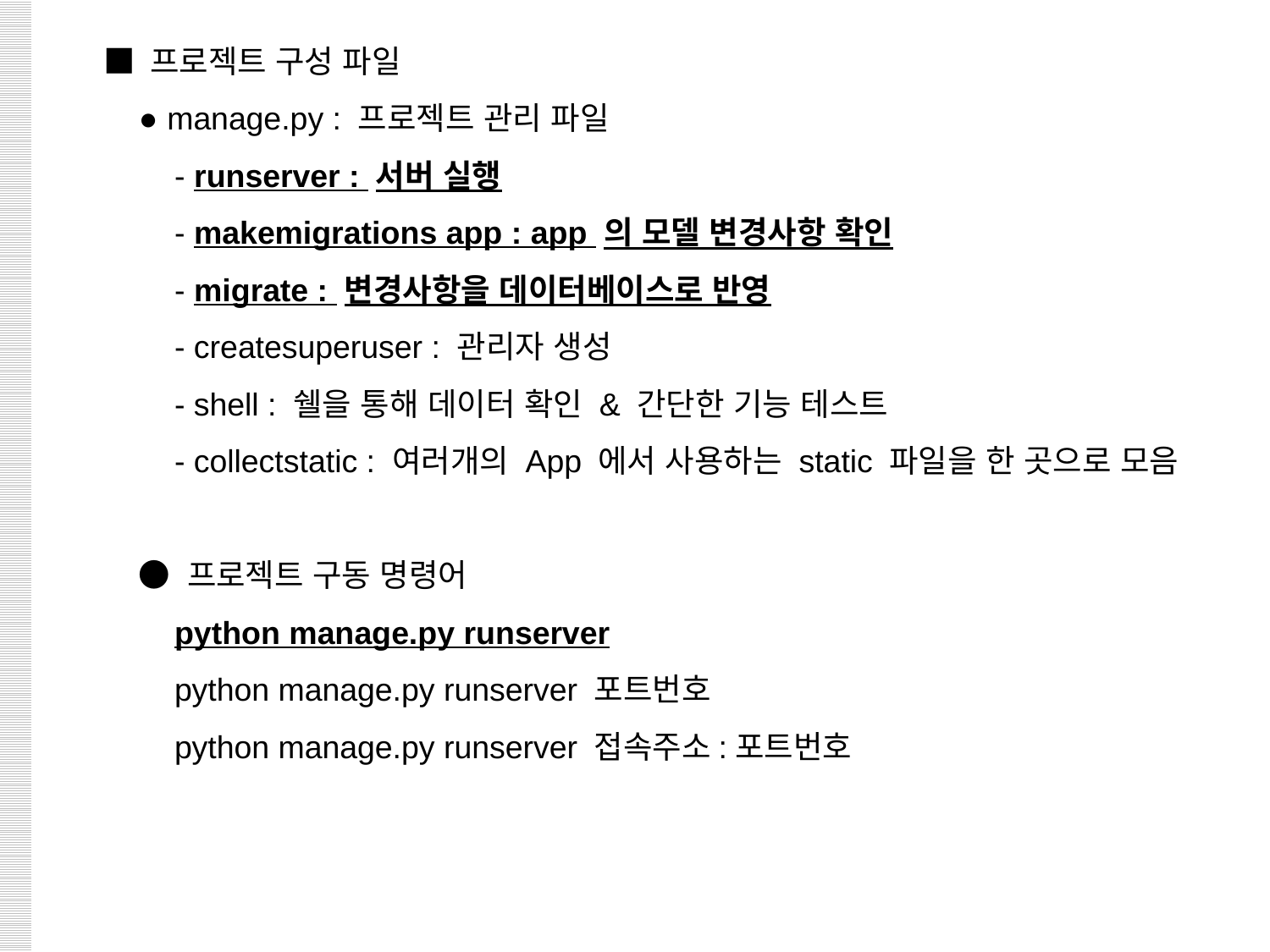

■ 프로젝트 구성 파일
    ● manage.py : 프로젝트 관리 파일
        - runserver : 서버 실행
        - makemigrations app : app 의 모델 변경사항 확인
        - migrate : 변경사항을 데이터베이스로 반영
        - createsuperuser : 관리자 생성
        - shell : 쉘을 통해 데이터 확인 & 간단한 기능 테스트
        - collectstatic : 여러개의 App 에서 사용하는 static 파일을 한 곳으로 모음

    ● 프로젝트 구동 명령어
        python manage.py runserver
        python manage.py runserver 포트번호
        python manage.py runserver 접속주소:포트번호